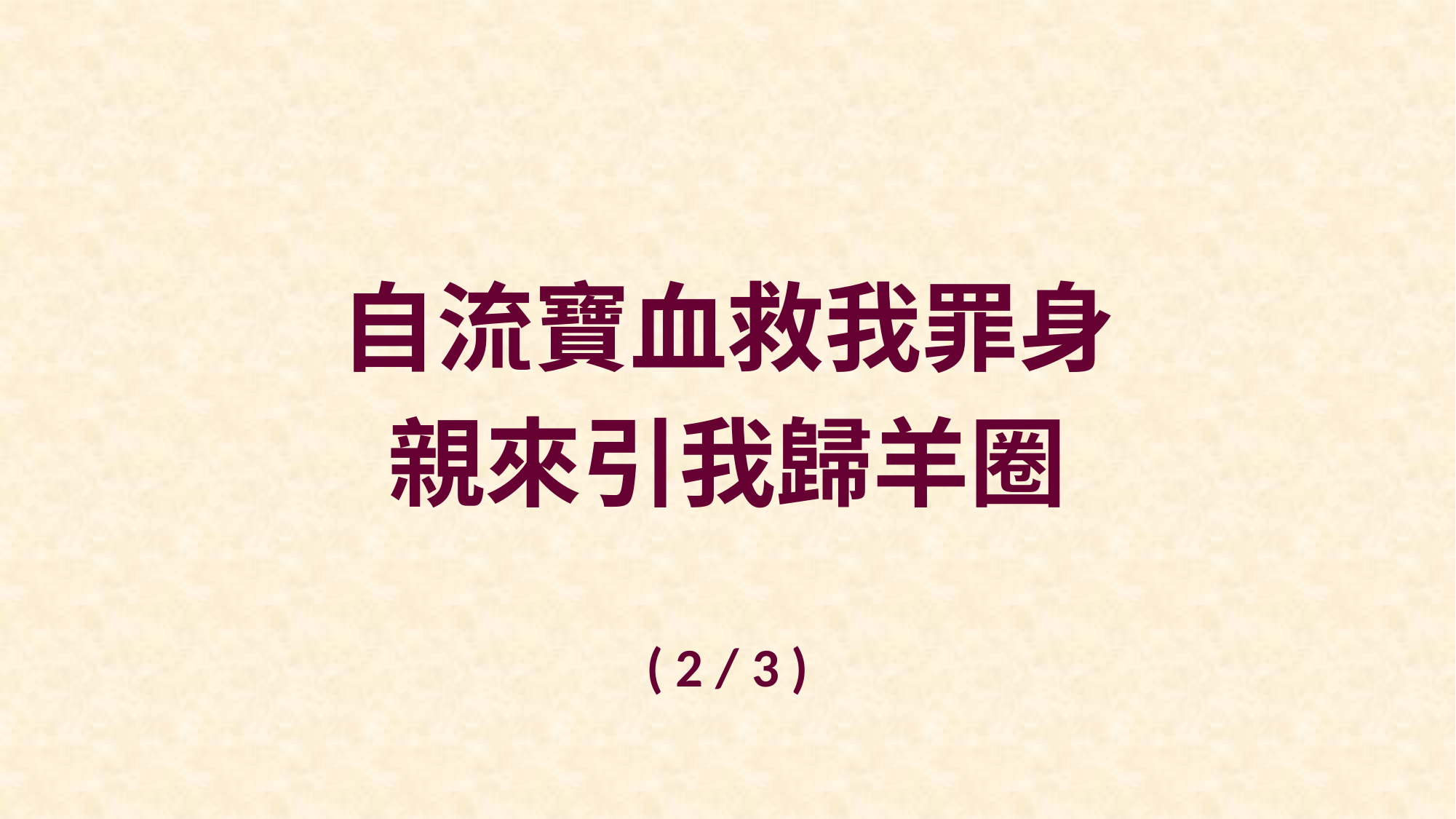

自流寶血救我罪身
親來引我歸羊圈
( 2 / 3 )